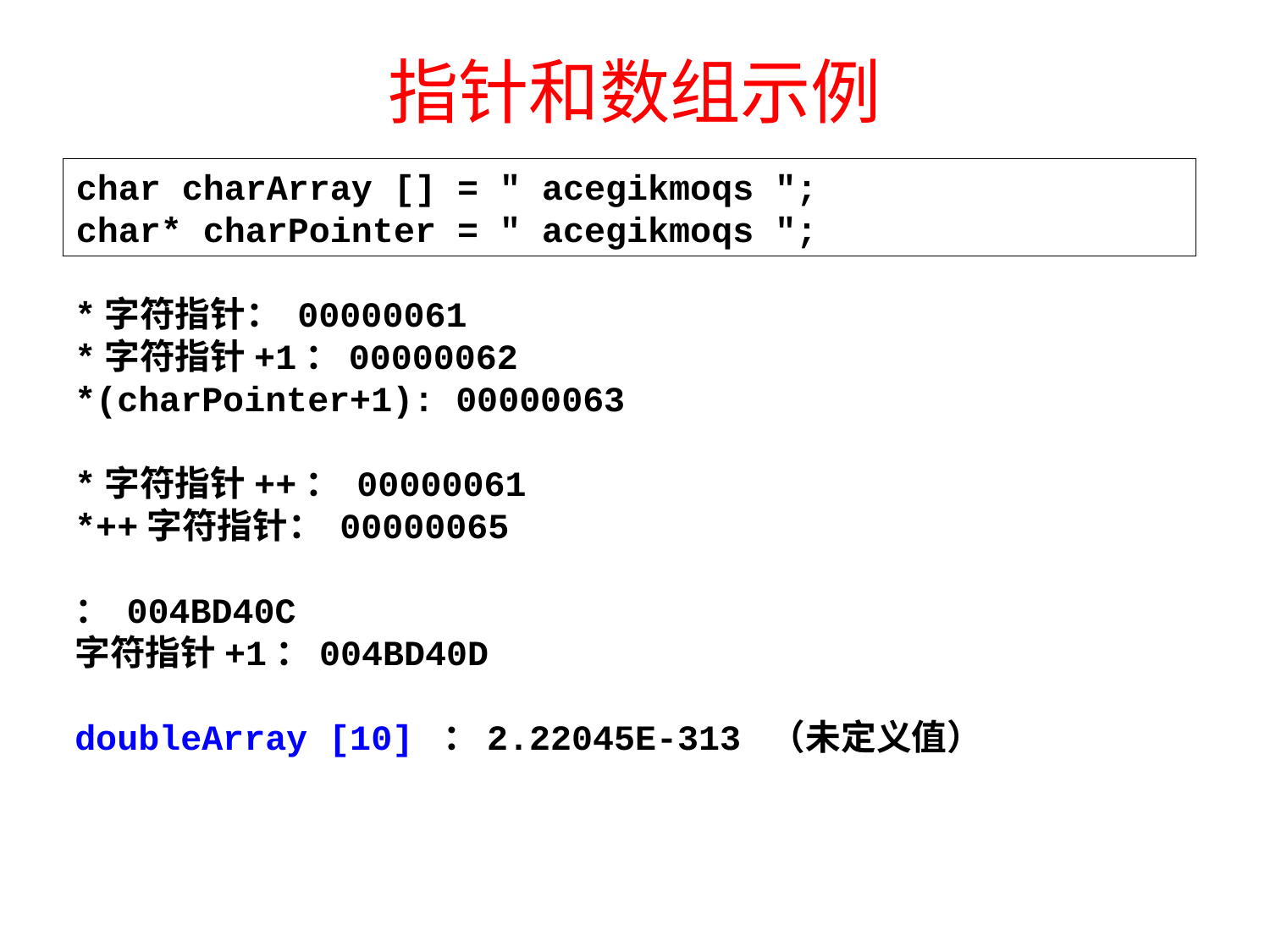

# 指针和数组示例
char charArray [] = " acegikmoqs ";
char* charPointer = " acegikmoqs ";
*字符指针： 00000061
*字符指针+1：00000062
*(charPointer+1): 00000063

*字符指针++： 00000061
*++字符指针： 00000065

： 004BD40C
字符指针+1：004BD40D

doubleArray [10] ：2.22045E-313 （未定义值）